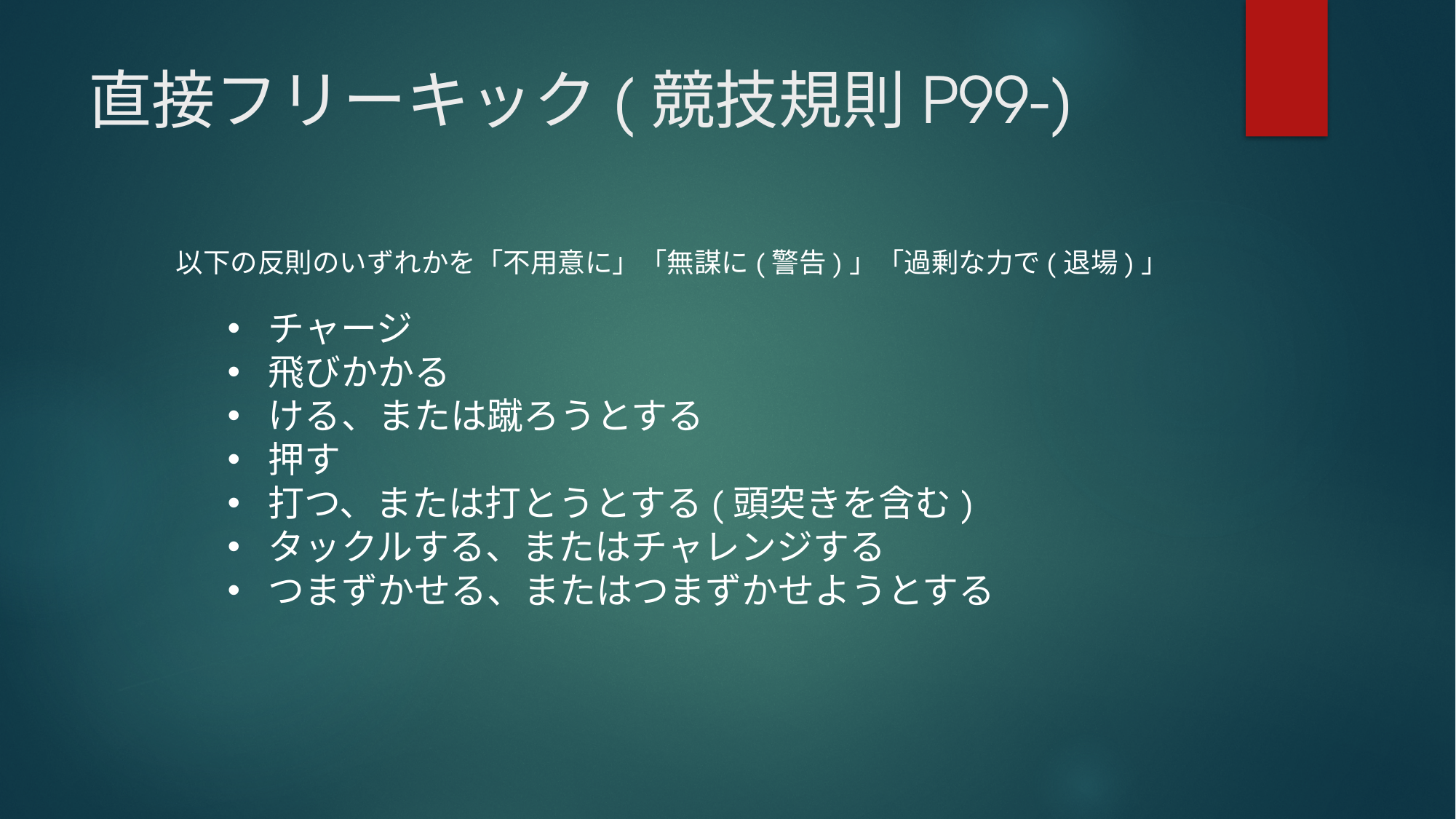

# 直接フリーキック(競技規則P99-)
以下の反則のいずれかを「不用意に」「無謀に(警告)」「過剰な力で(退場)」
チャージ
飛びかかる
ける、または蹴ろうとする
押す
打つ、または打とうとする(頭突きを含む)
タックルする、またはチャレンジする
つまずかせる、またはつまずかせようとする